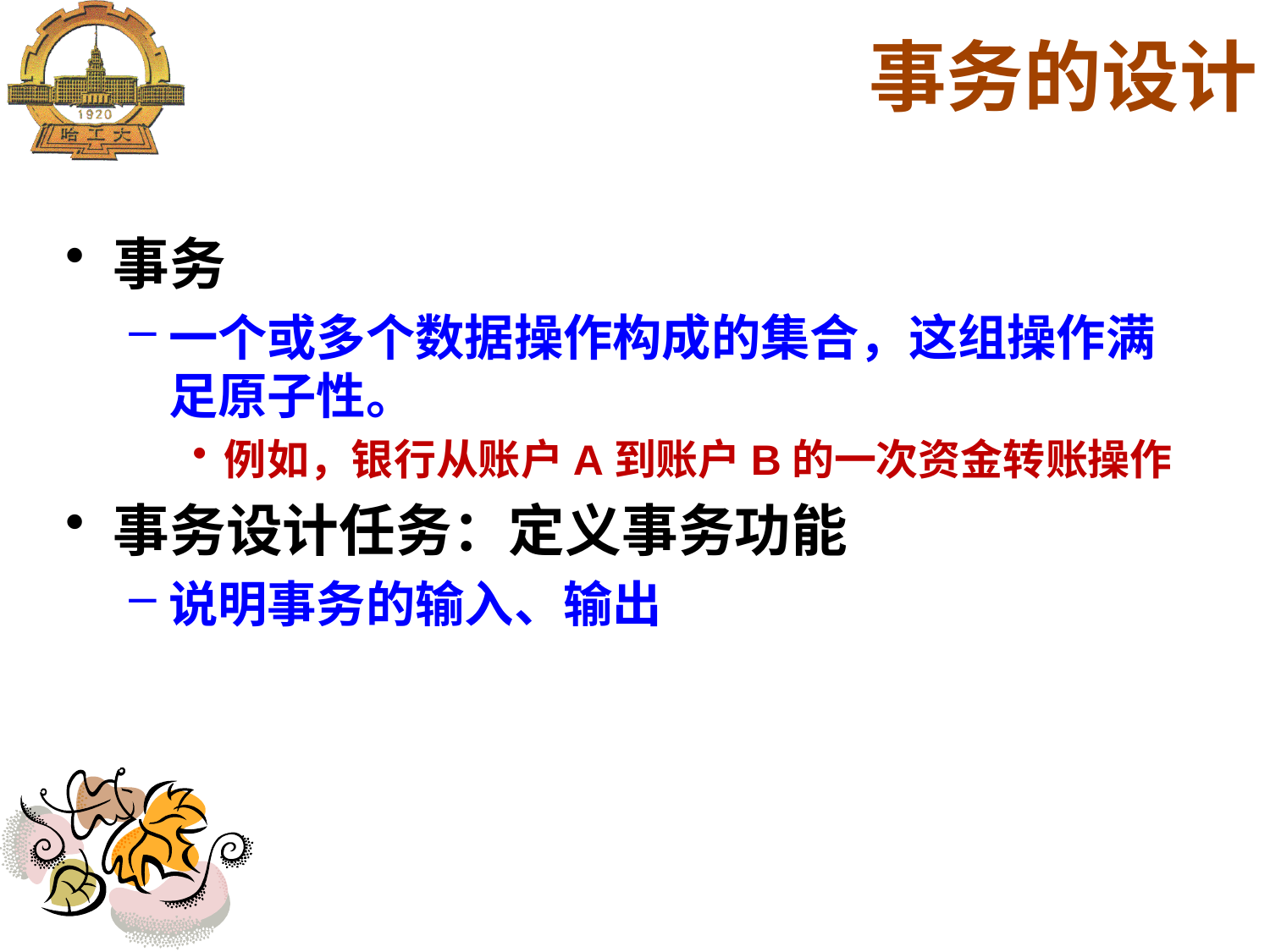

事务
一个或多个数据操作构成的集合，这组操作满足原子性。
例如，银行从账户A到账户B的一次资金转账操作
事务设计任务：定义事务功能
说明事务的输入、输出
事务的设计